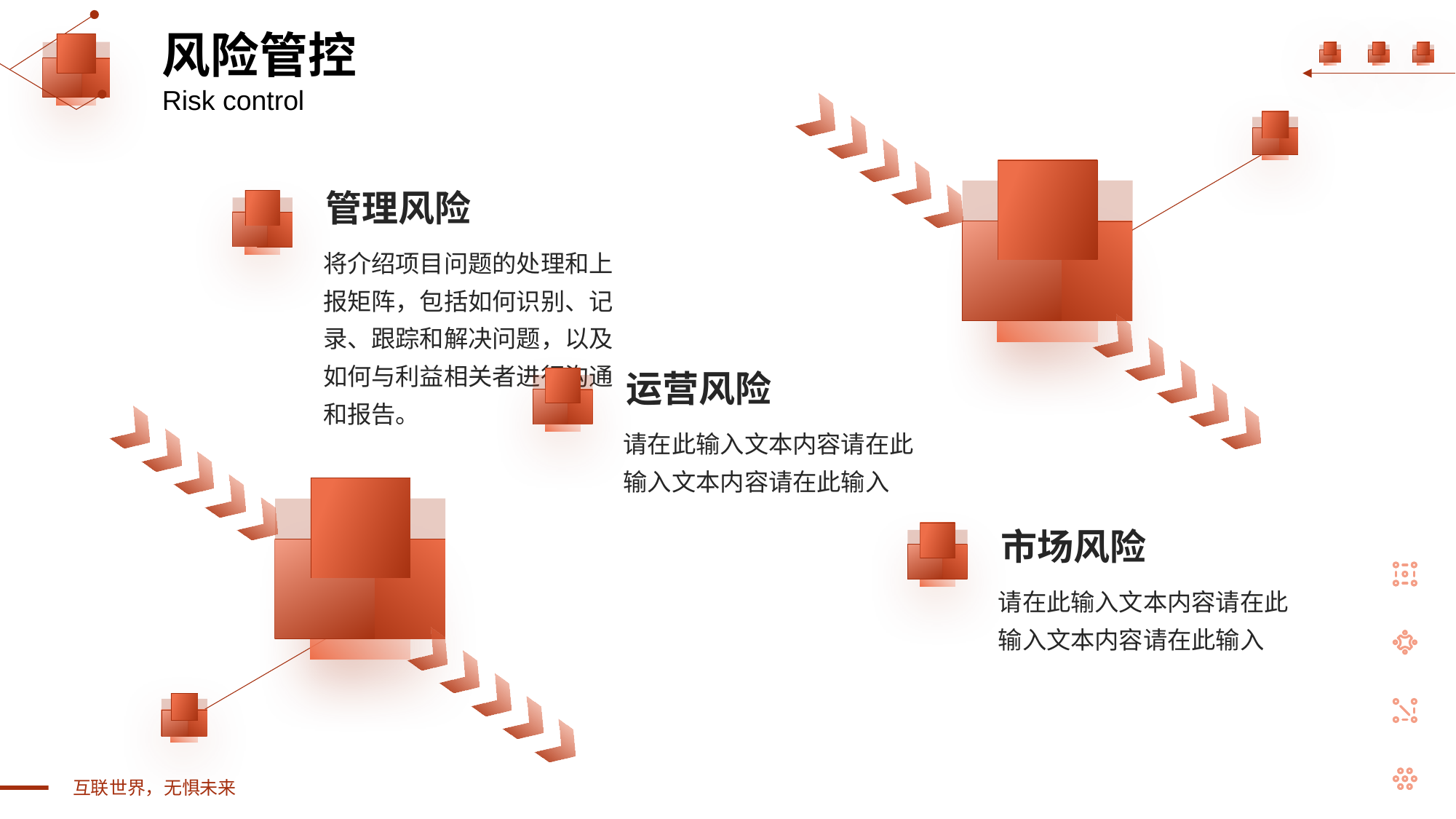

风险管控
Risk control

管理风险
将介绍项目问题的处理和上报矩阵，包括如何识别、记录、跟踪和解决问题，以及如何与利益相关者进行沟通和报告。

运营风险
请在此输入文本内容请在此输入文本内容请在此输入

市场风险
请在此输入文本内容请在此输入文本内容请在此输入